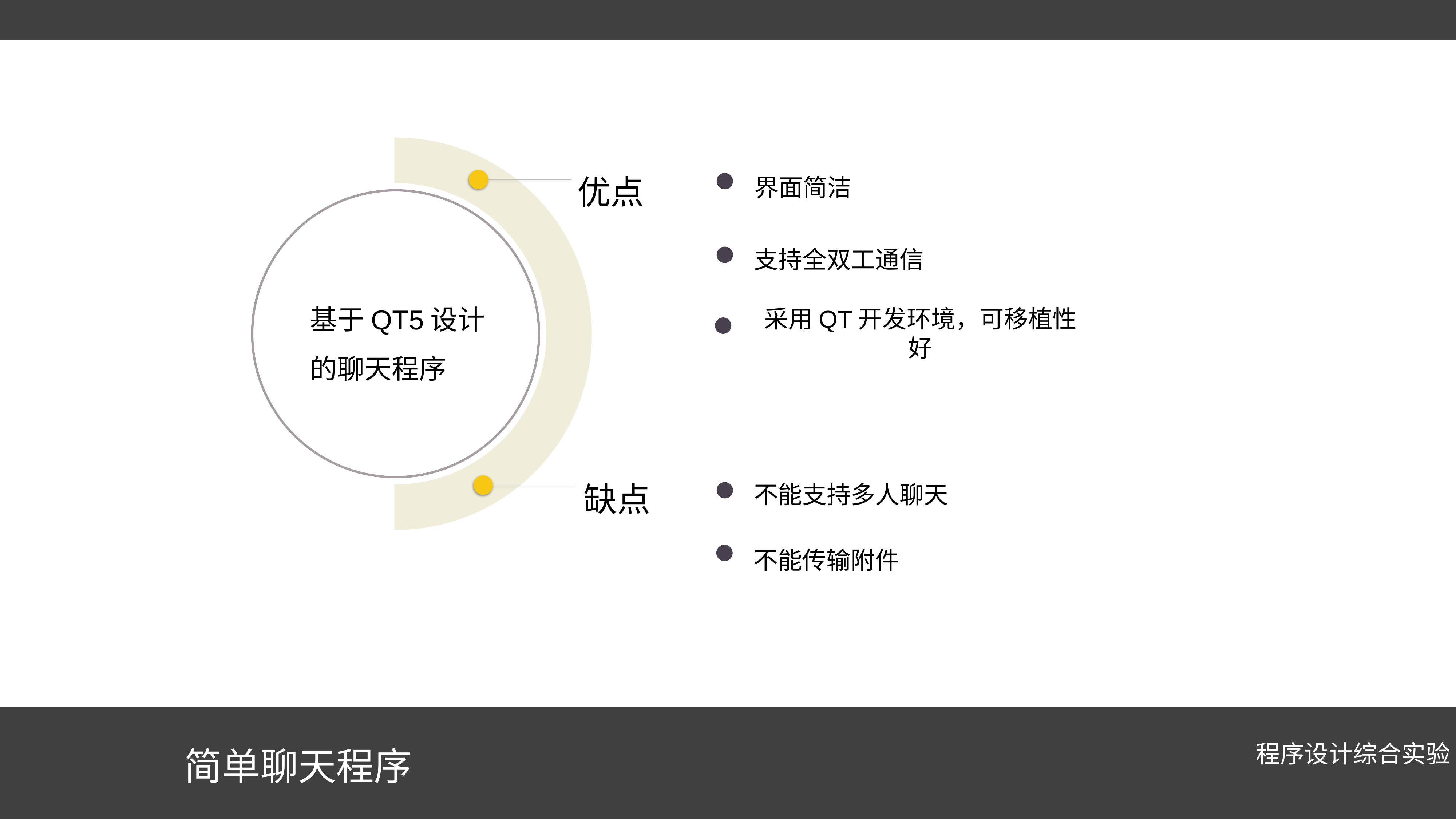

优点
界面简洁

支持全双工通信

基于QT5设计的聊天程序
采用QT开发环境，可移植性好

缺点
不能支持多人聊天

不能传输附件

简单聊天程序